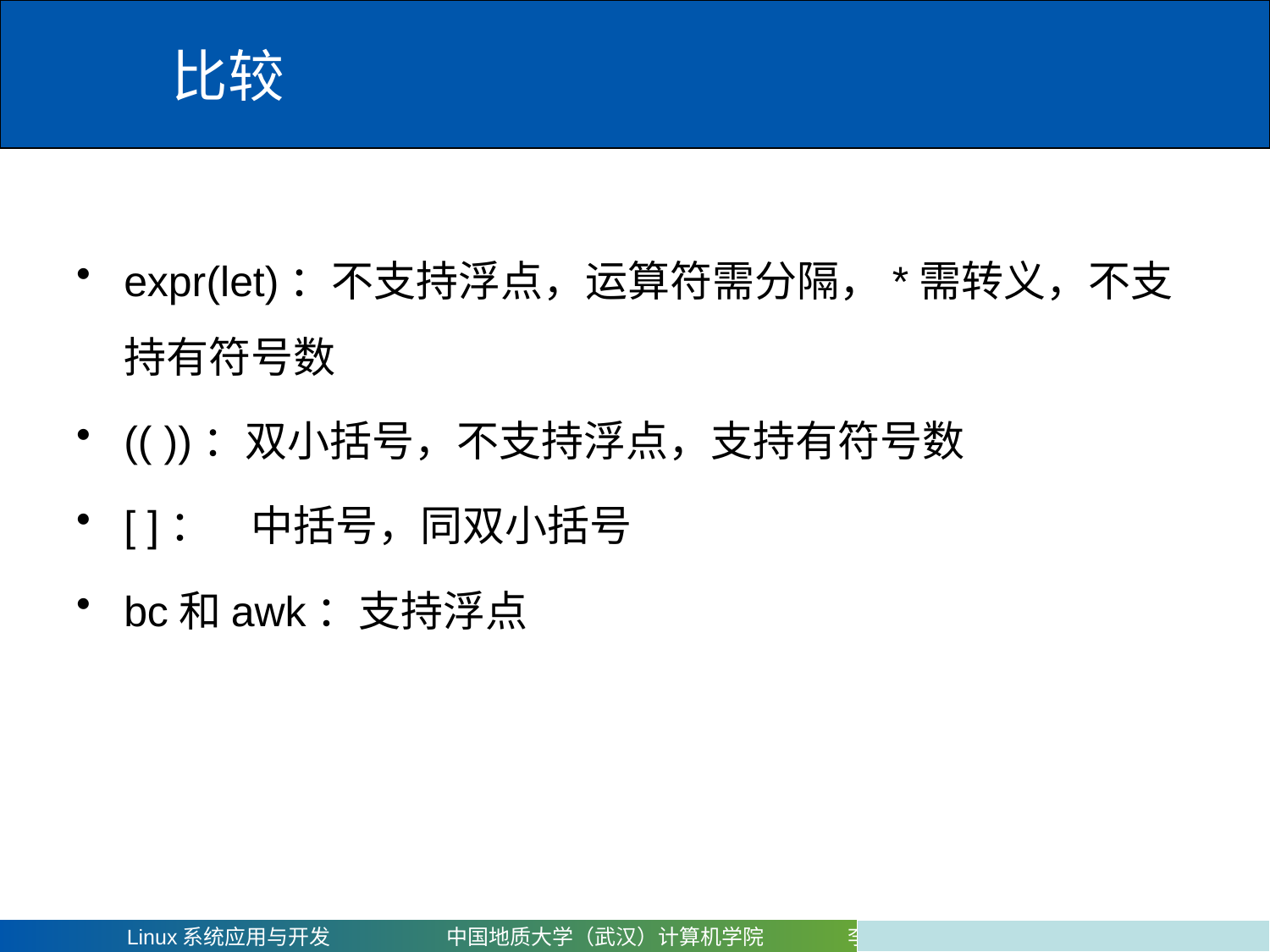

# 比较
expr(let)：不支持浮点，运算符需分隔，*需转义，不支持有符号数
(( ))：双小括号，不支持浮点，支持有符号数
[ ]：	中括号，同双小括号
bc和awk：支持浮点